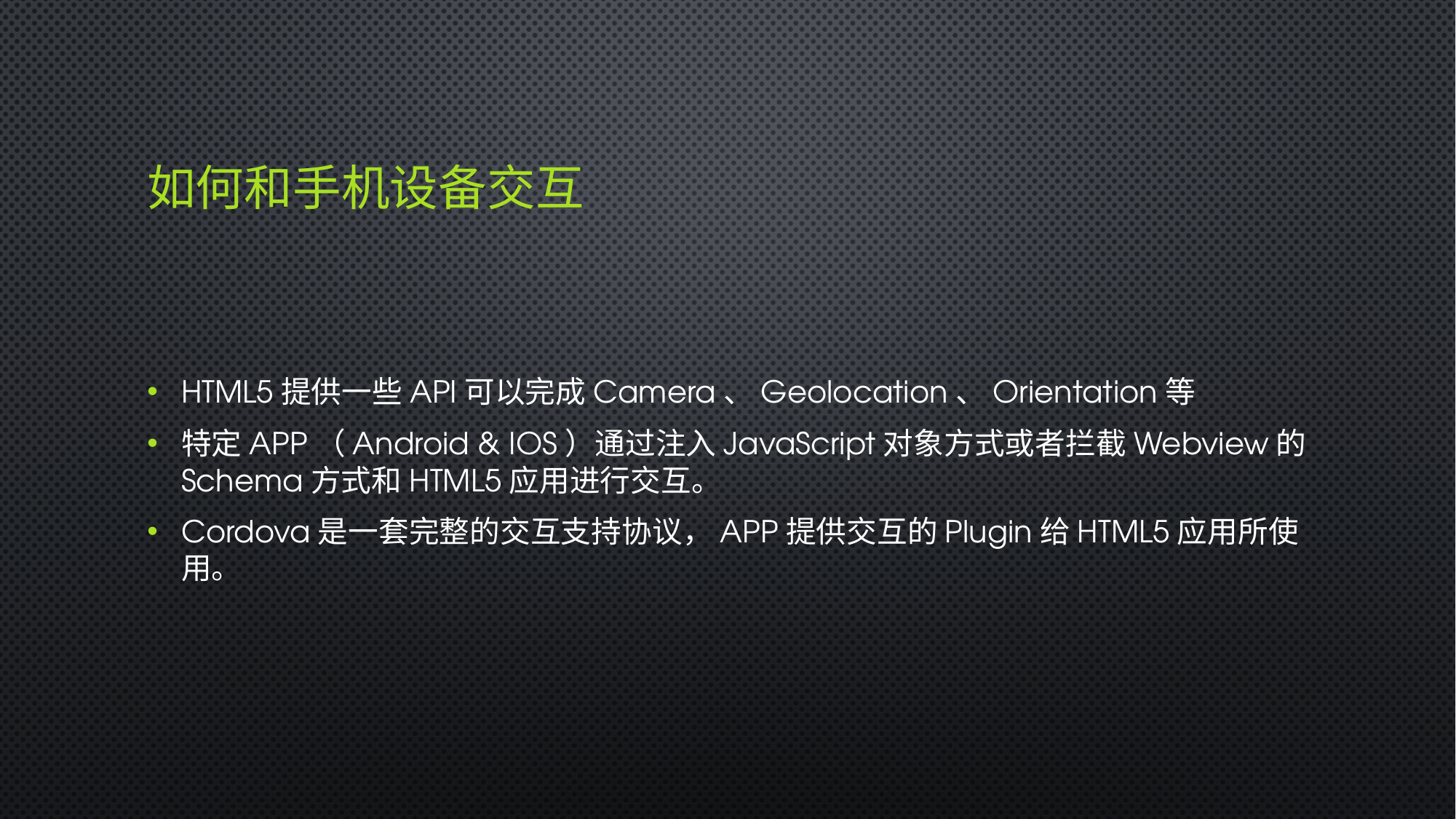

# 如何和手机设备交互
HTML5提供一些API可以完成Camera、Geolocation、Orientation等
特定APP（Android & IOS）通过注入JavaScript对象方式或者拦截Webview的Schema方式和HTML5应用进行交互。
Cordova是一套完整的交互支持协议，APP提供交互的Plugin给HTML5应用所使用。